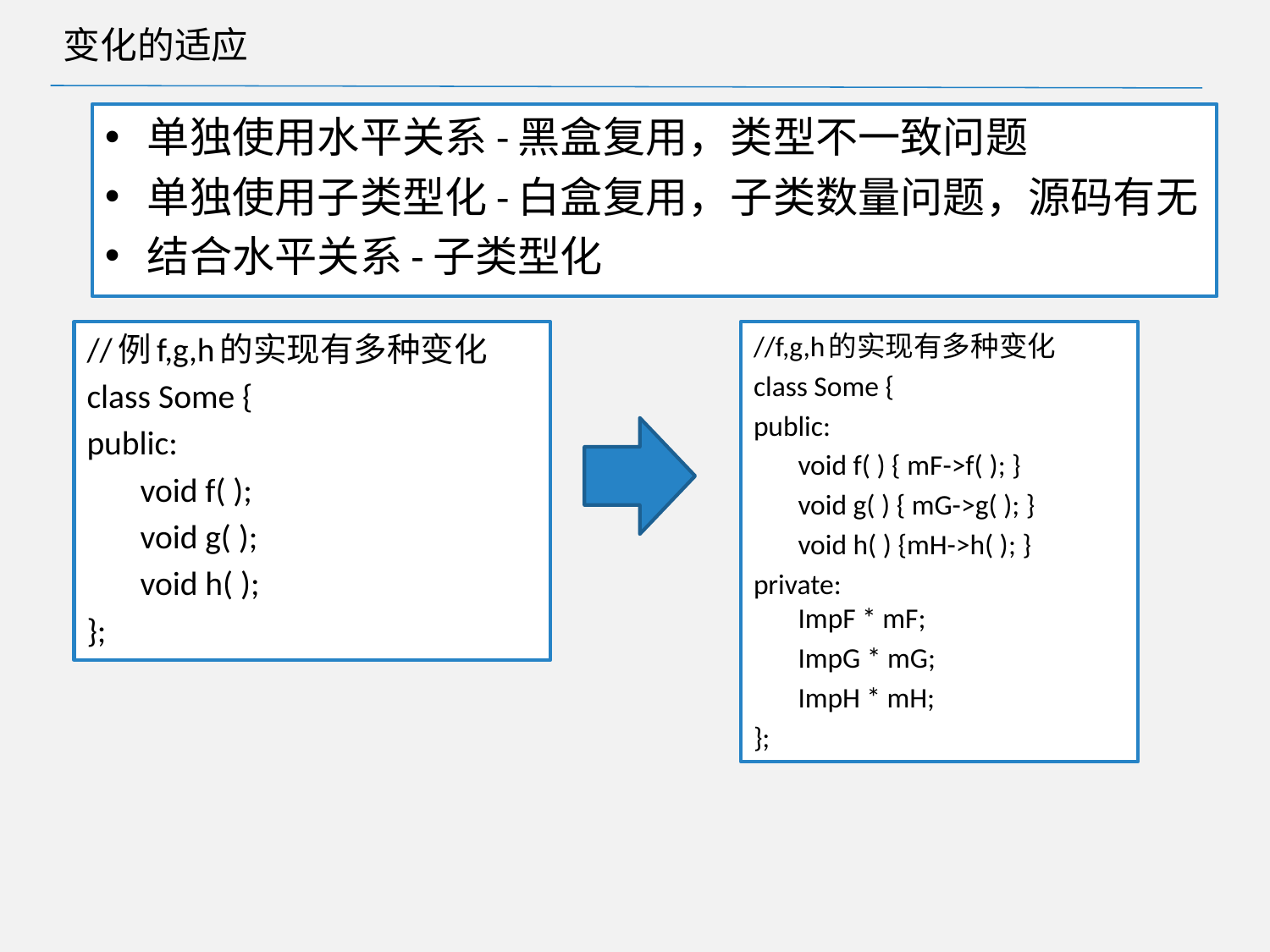

# 变化的适应
单独使用水平关系-黑盒复用，类型不一致问题
单独使用子类型化-白盒复用，子类数量问题，源码有无
结合水平关系-子类型化
//例f,g,h的实现有多种变化
class Some {
public:
       void f( );
       void g( );
       void h( );
};
//f,g,h的实现有多种变化
class Some {
public:
       void f( ) { mF->f( ); }
       void g( ) { mG->g( ); }
       void h( ) {mH->h( ); }
private:
       ImpF * mF;
       ImpG * mG;
       ImpH * mH;
};